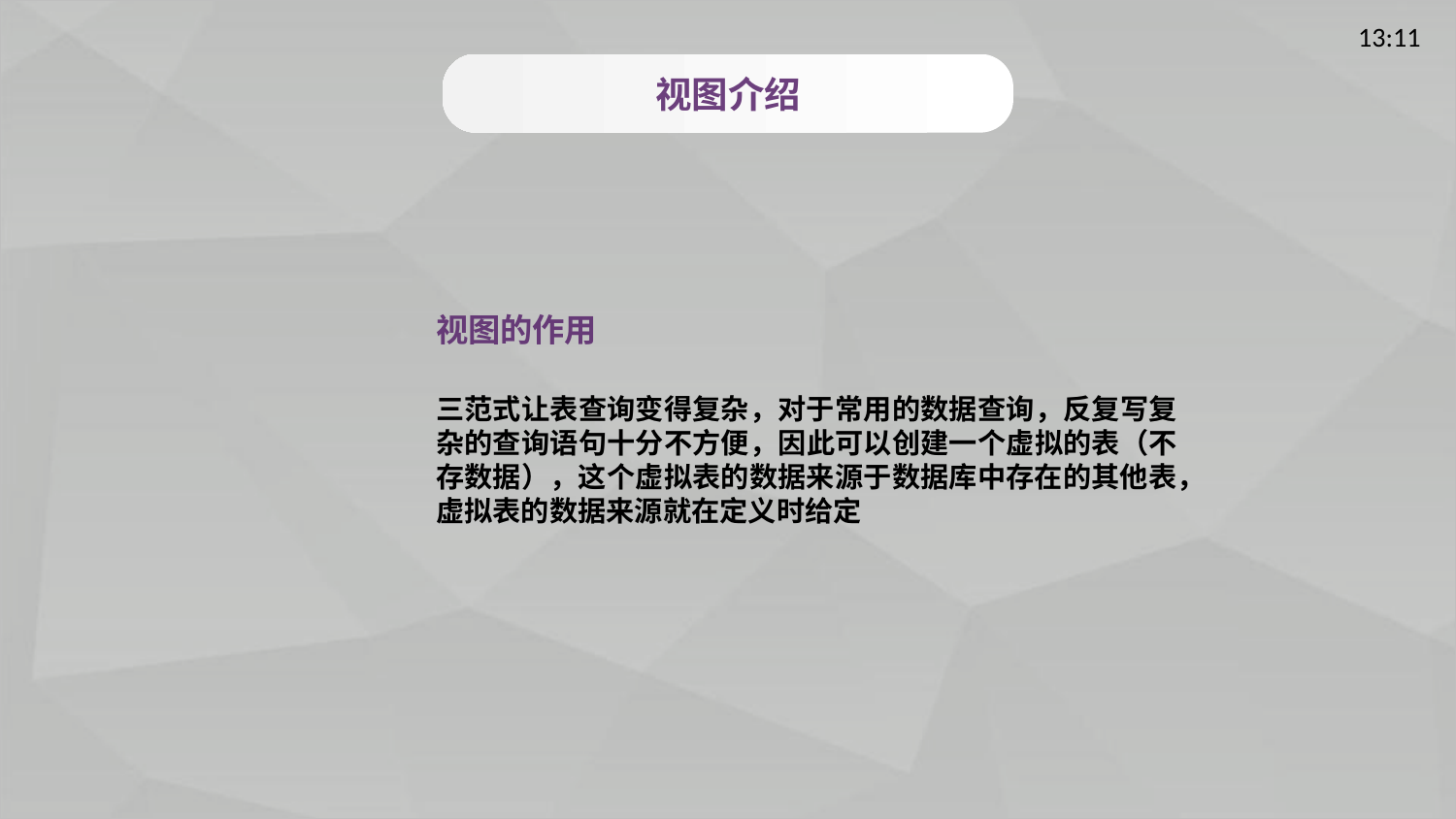

视图介绍
视图的作用
三范式让表查询变得复杂，对于常用的数据查询，反复写复杂的查询语句十分不方便，因此可以创建一个虚拟的表（不存数据），这个虚拟表的数据来源于数据库中存在的其他表，虚拟表的数据来源就在定义时给定